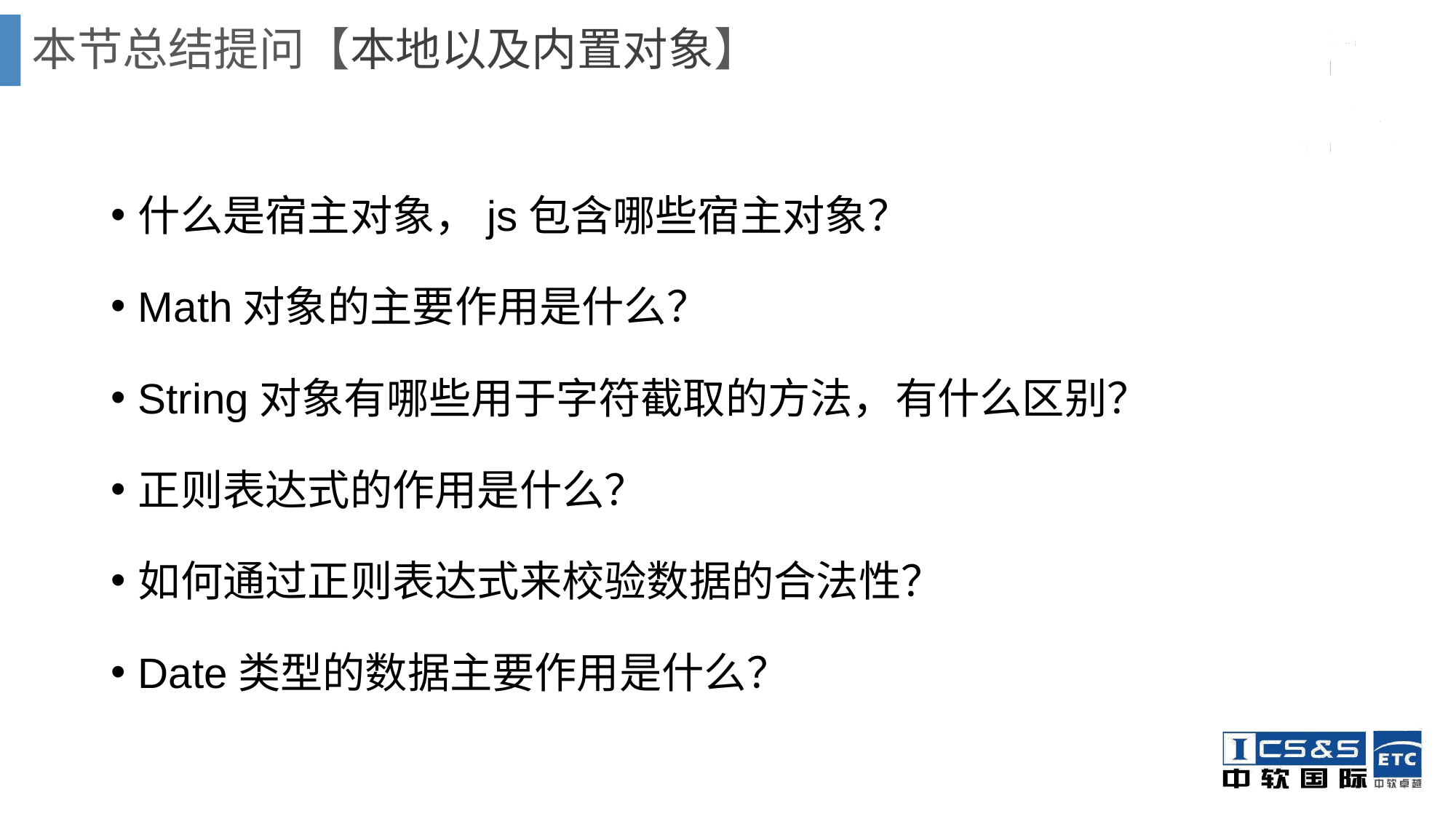

# 本节总结提问【本地以及内置对象】
什么是宿主对象，js包含哪些宿主对象？
Math对象的主要作用是什么？
String对象有哪些用于字符截取的方法，有什么区别？
正则表达式的作用是什么？
如何通过正则表达式来校验数据的合法性？
Date类型的数据主要作用是什么？